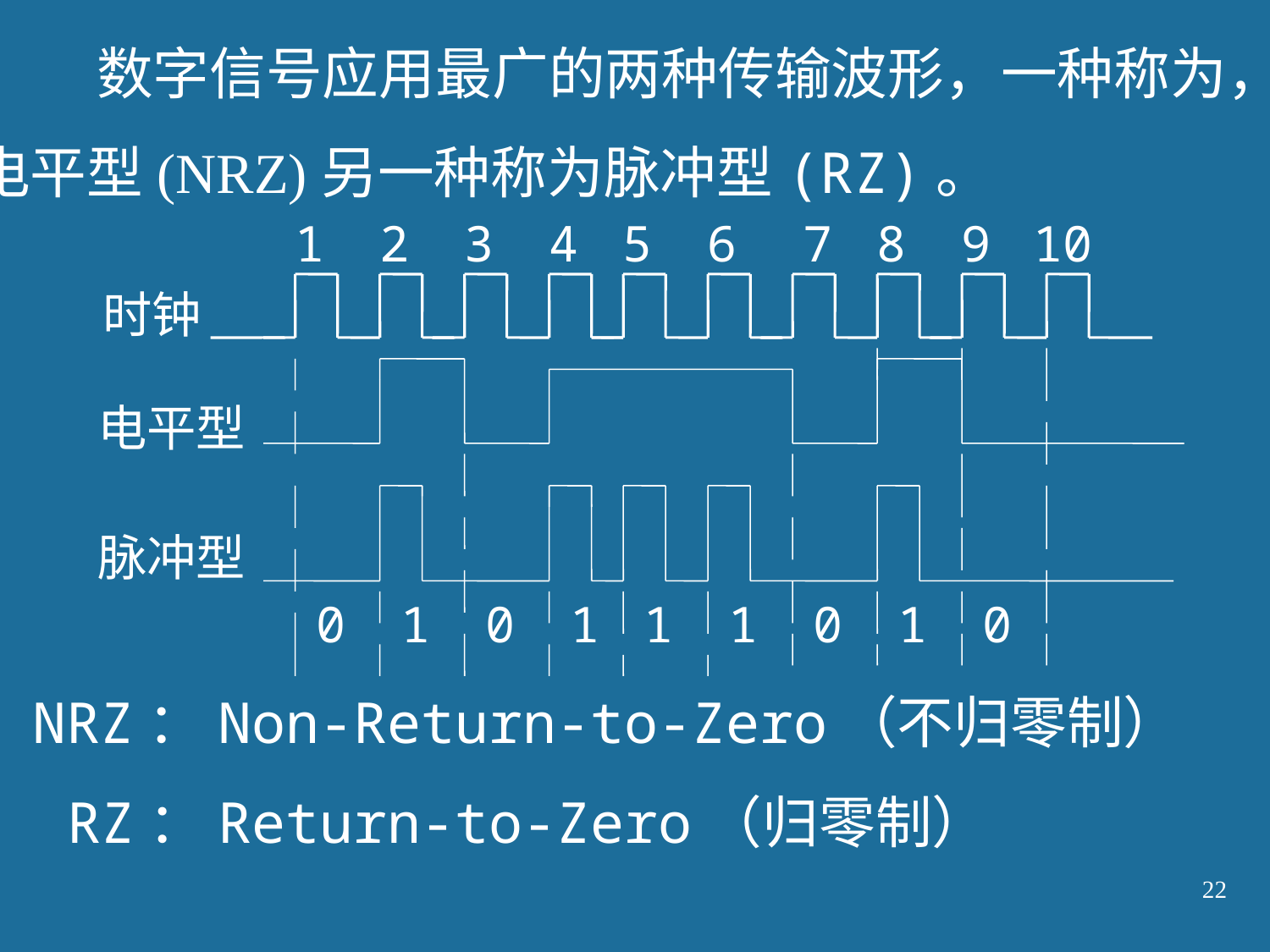

数字信号应用最广的两种传输波形，一种称为，
电平型(NRZ)另一种称为脉冲型(RZ)。
1
2
3
4
5
6
7
8
9
10

时钟

电平型

脉冲型

0
1
0
1
1
1
0
1
0

NRZ：Non-Return-to-Zero（不归零制）
 RZ：Return-to-Zero（归零制）

22